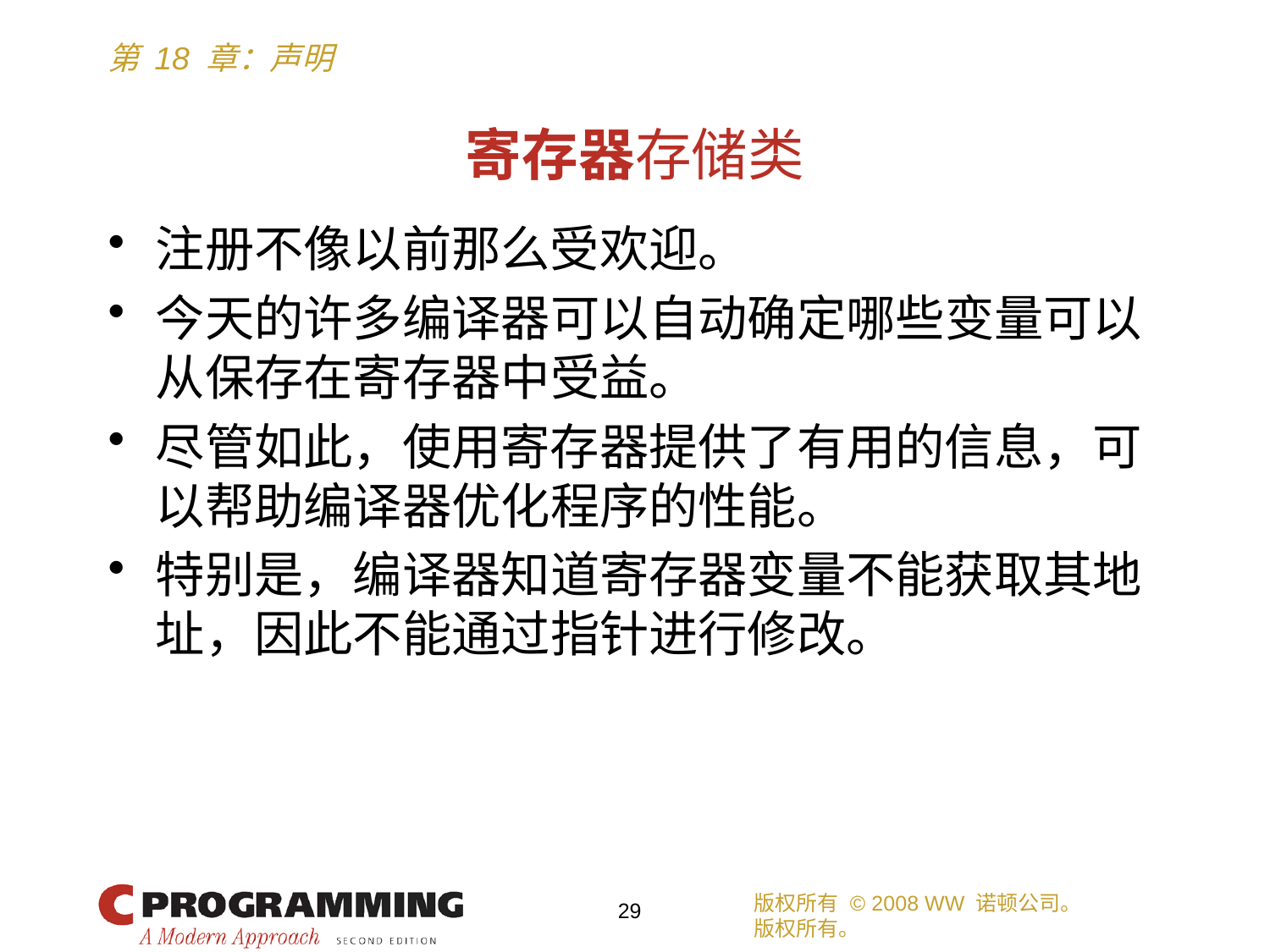

# 寄存器存储类
注册不像以前那么受欢迎。
今天的许多编译器可以自动确定哪些变量可以从保存在寄存器中受益。
尽管如此，使用寄存器提供了有用的信息，可以帮助编译器优化程序的性能。
特别是，编译器知道寄存器变量不能获取其地址，因此不能通过指针进行修改。
版权所有 © 2008 WW 诺顿公司。
版权所有。
29